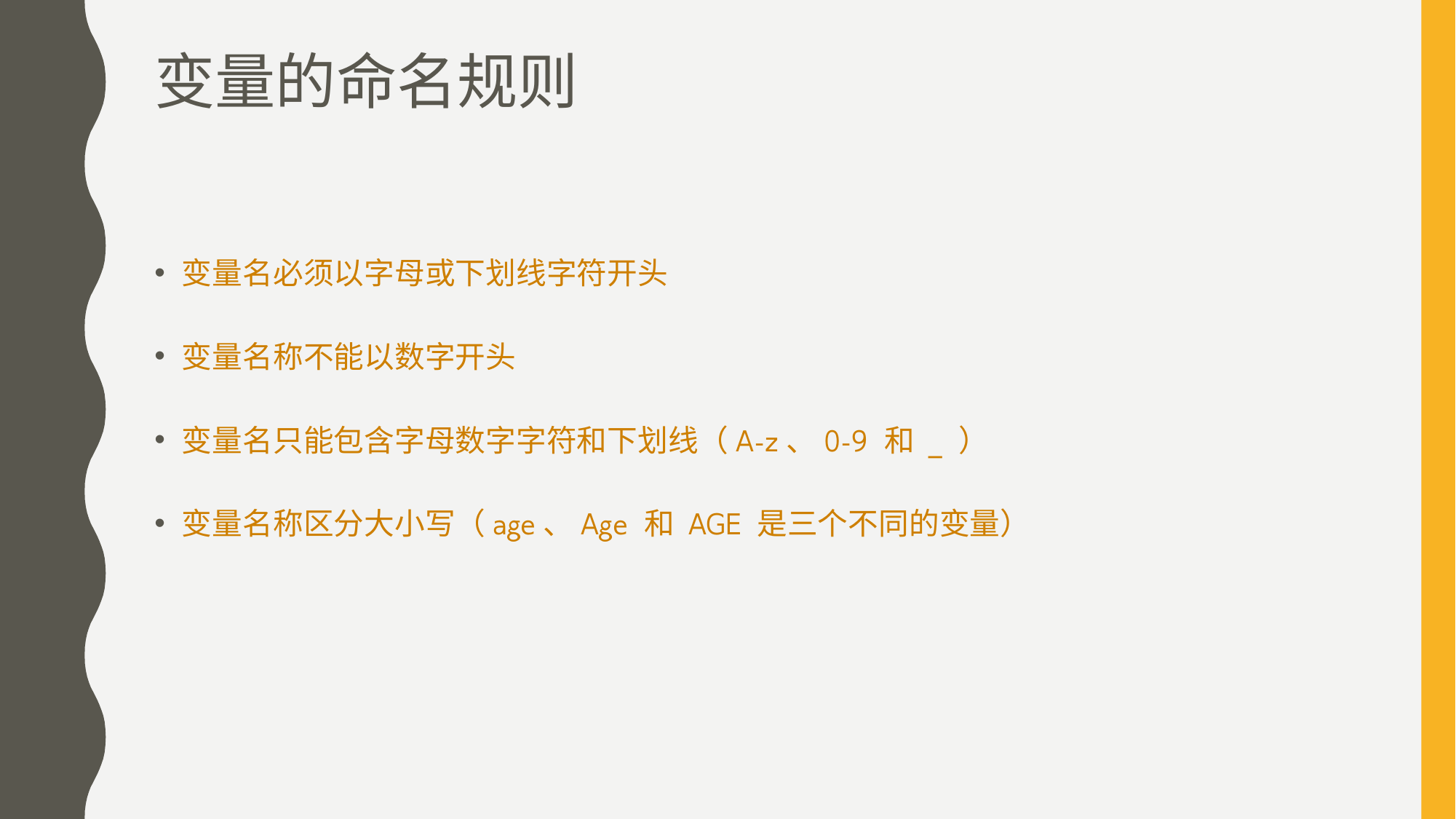

# 变量的命名规则
变量名必须以字母或下划线字符开头
变量名称不能以数字开头
变量名只能包含字母数字字符和下划线（A-z、0-9 和 _ ）
变量名称区分大小写（age、Age 和 AGE 是三个不同的变量）